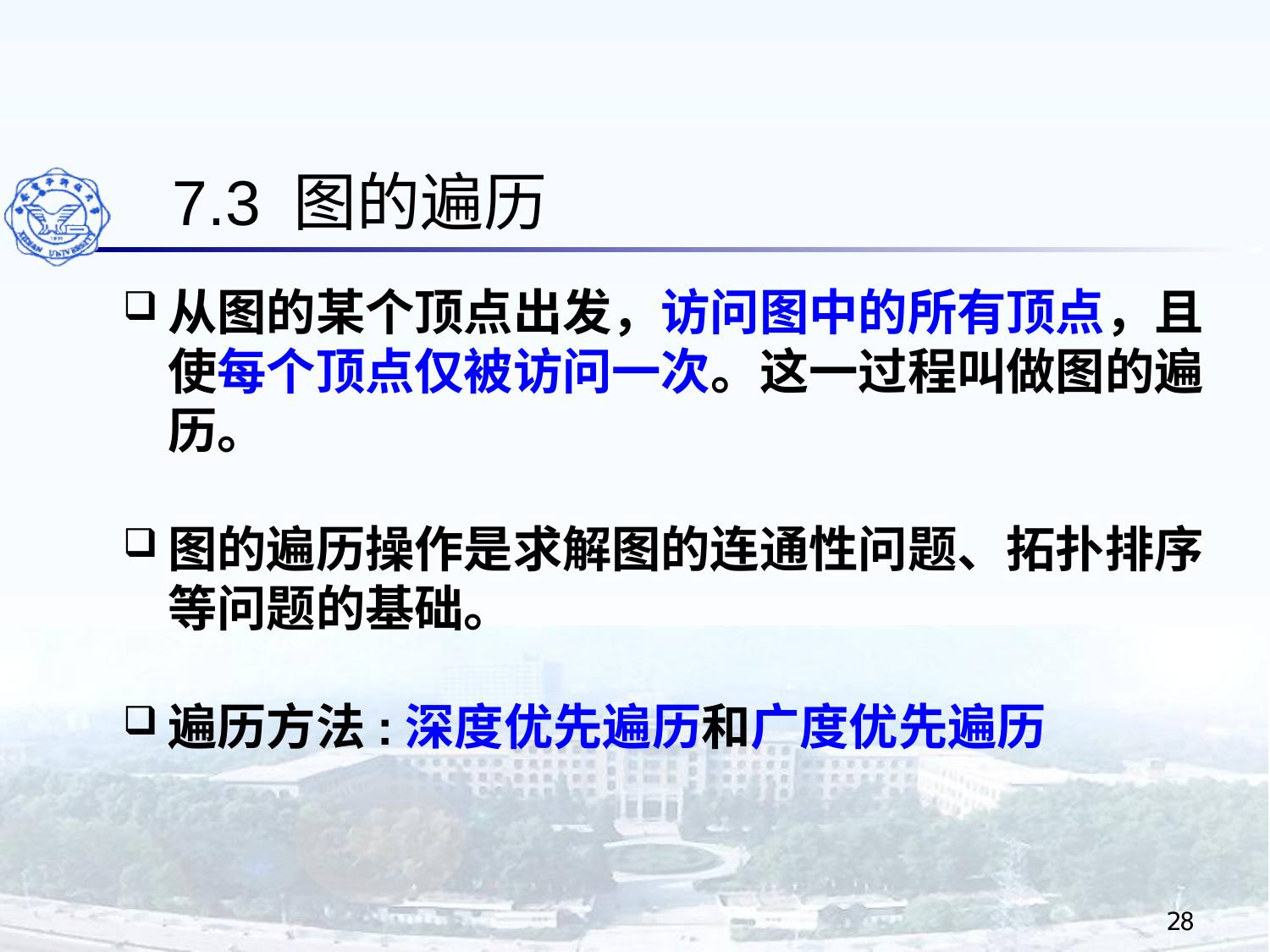

7.3 图的遍历
从图的某个顶点出发，访问图中的所有顶点，且使每个顶点仅被访问一次。这一过程叫做图的遍历。

图的遍历操作是求解图的连通性问题、拓扑排序等问题的基础。

遍历方法:深度优先遍历和广度优先遍历
28